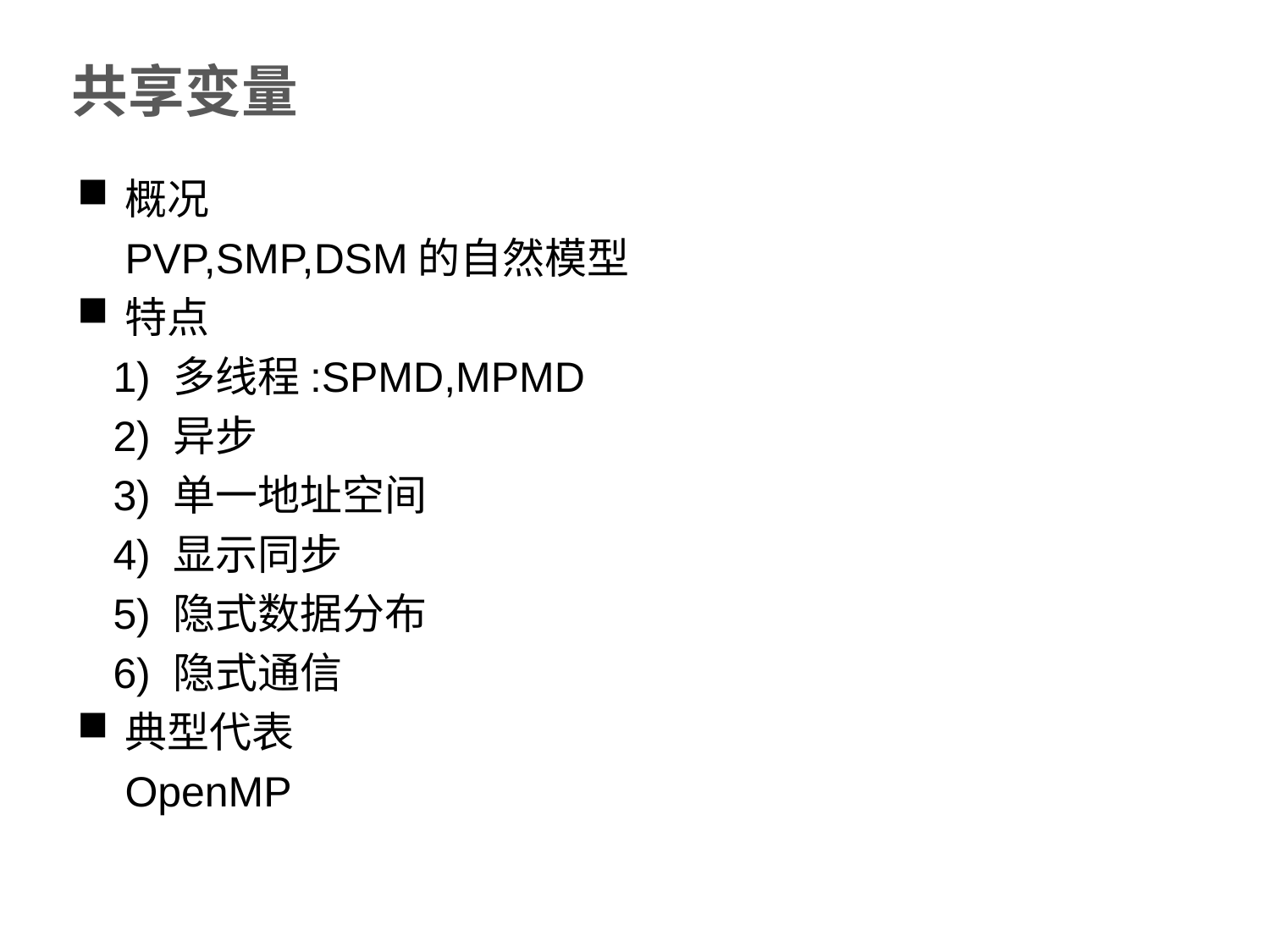

# 共享变量
概况
    PVP,SMP,DSM的自然模型
特点
   1) 多线程:SPMD,MPMD
   2) 异步
   3) 单一地址空间
   4) 显示同步
   5) 隐式数据分布
   6) 隐式通信
典型代表
    OpenMP